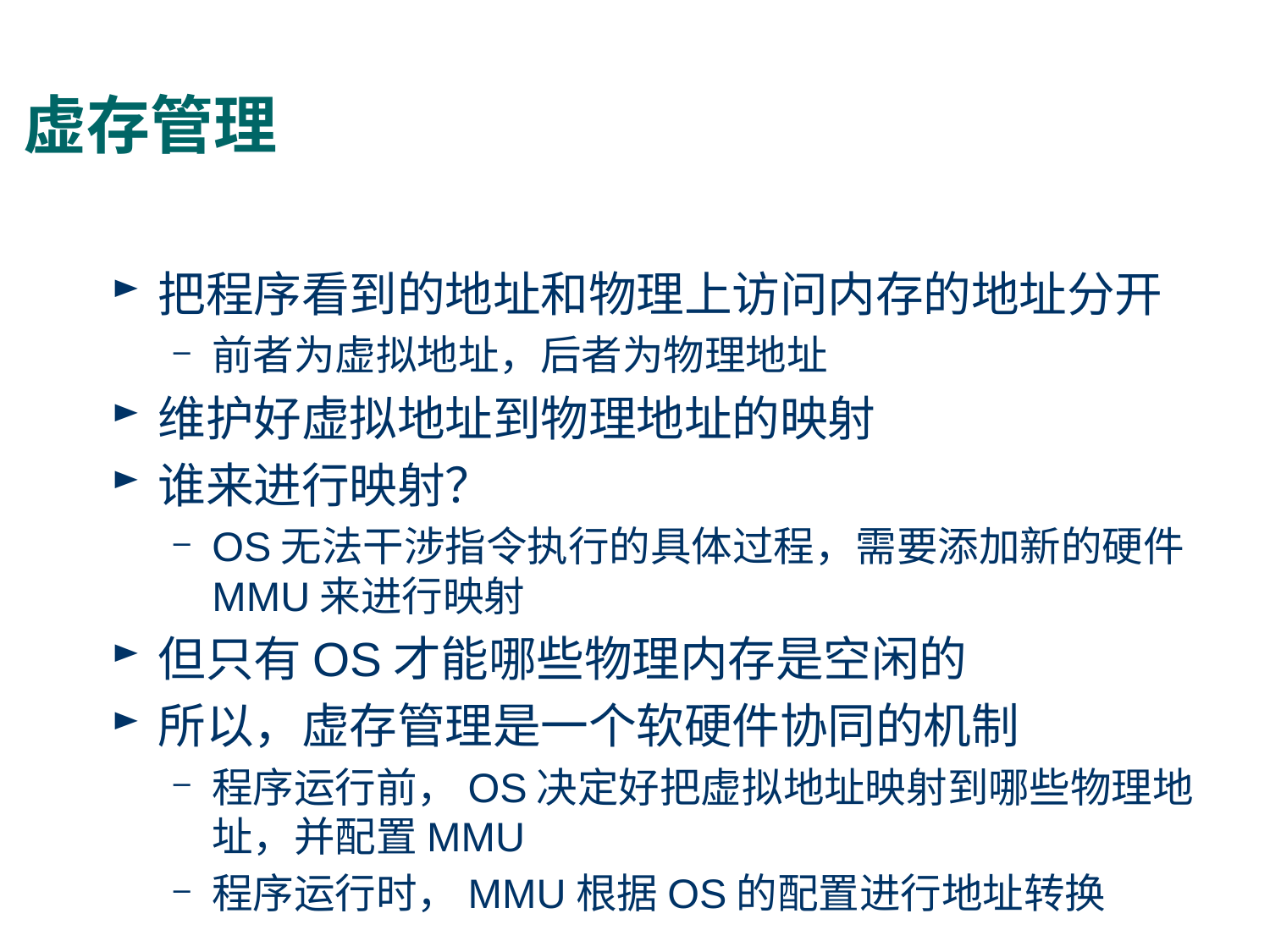

# 虚存管理
把程序看到的地址和物理上访问内存的地址分开
前者为虚拟地址，后者为物理地址
维护好虚拟地址到物理地址的映射
谁来进行映射？
OS无法干涉指令执行的具体过程，需要添加新的硬件MMU来进行映射
但只有OS才能哪些物理内存是空闲的
所以，虚存管理是一个软硬件协同的机制
程序运行前，OS决定好把虚拟地址映射到哪些物理地址，并配置MMU
程序运行时，MMU根据OS的配置进行地址转换